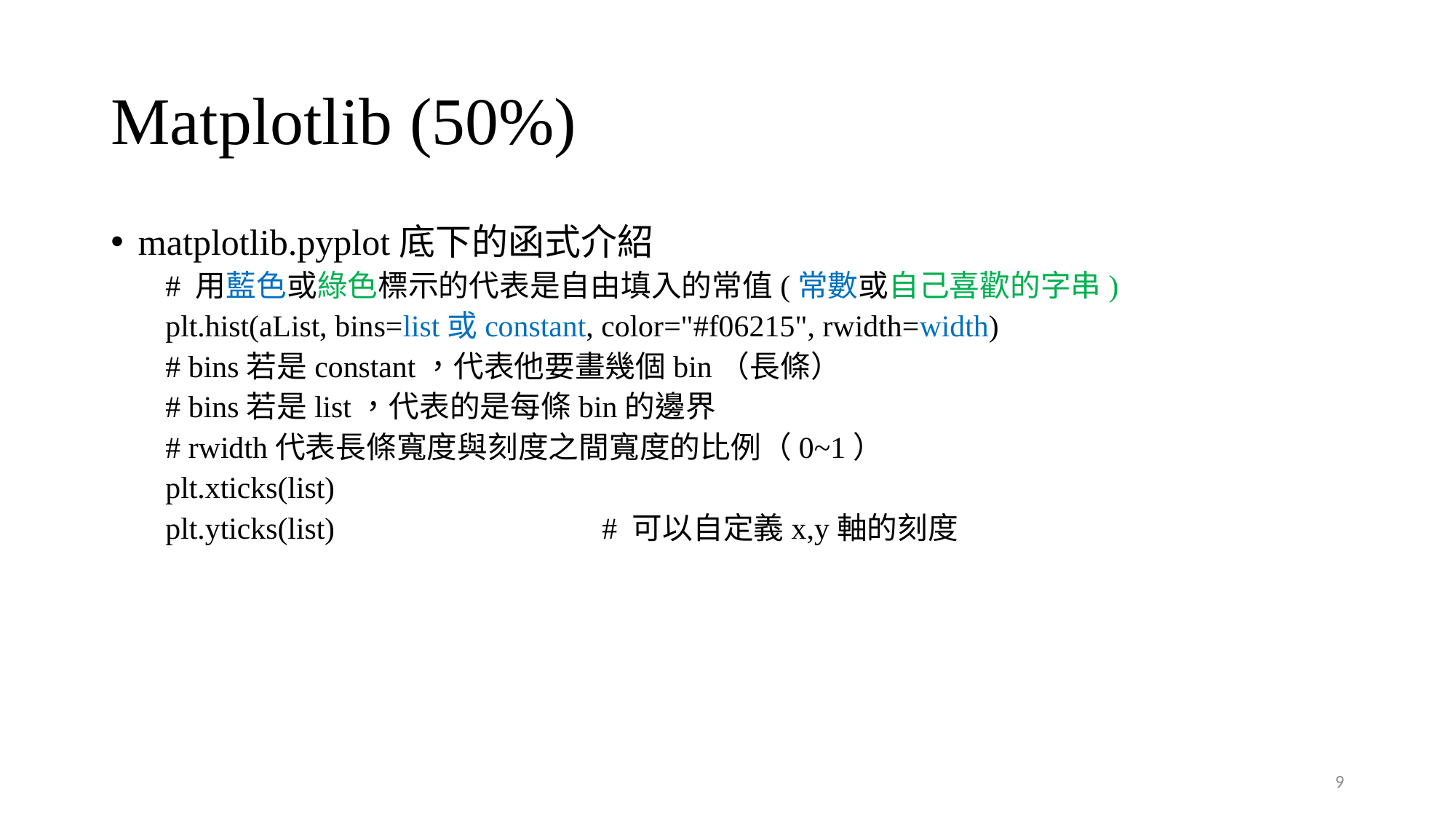

# Matplotlib (50%)
matplotlib.pyplot底下的函式介紹
# 用藍色或綠色標示的代表是自由填入的常值(常數或自己喜歡的字串)
plt.hist(aList, bins=list或constant, color="#f06215", rwidth=width)
# bins若是constant，代表他要畫幾個bin（長條）
# bins若是list，代表的是每條bin的邊界
# rwidth代表長條寬度與刻度之間寬度的比例（0~1）
plt.xticks(list)
plt.yticks(list)			# 可以自定義x,y軸的刻度
9